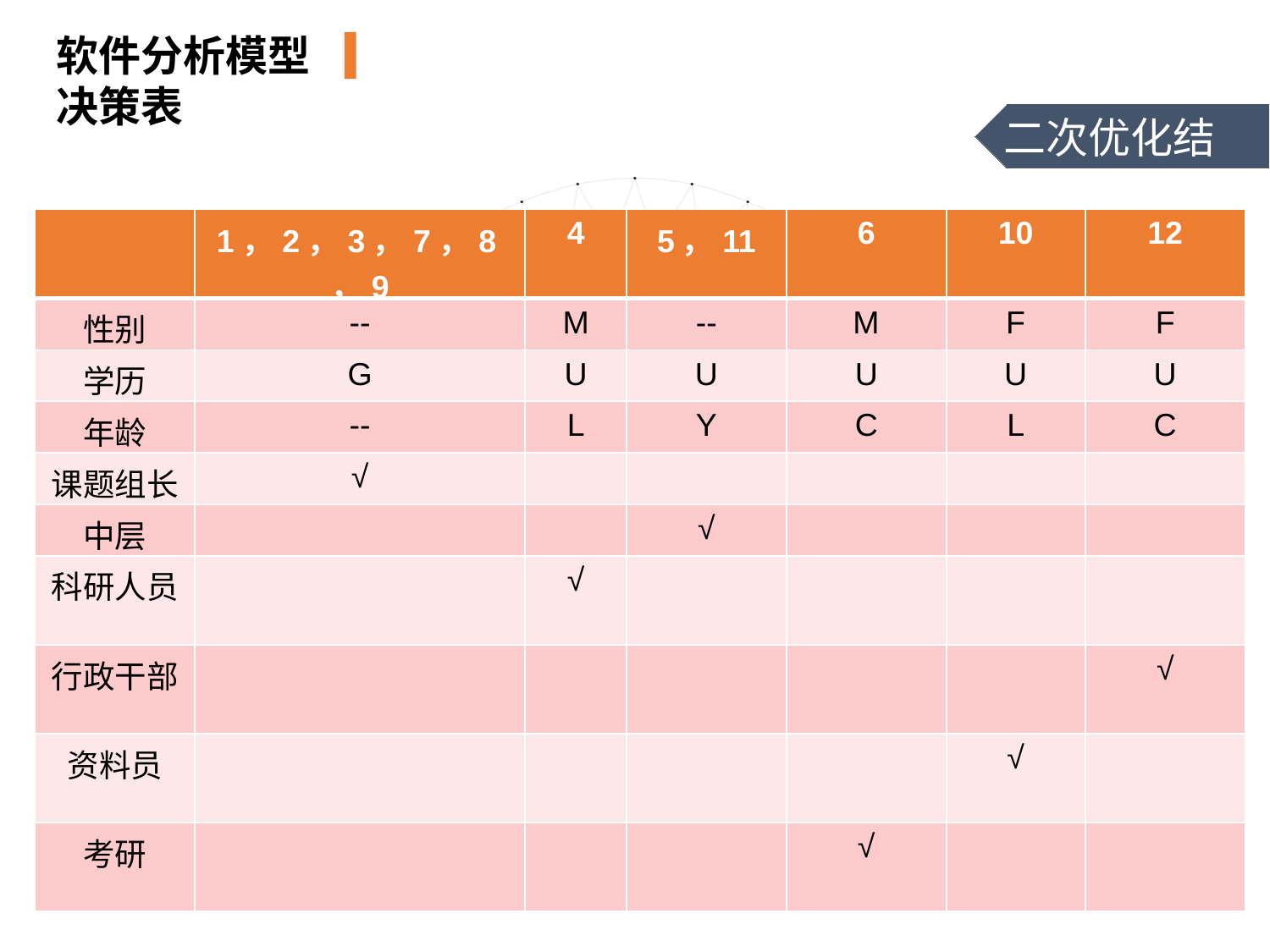

软件分析模型决策表

二次优化结果
|  | 1，2，3，7，8，9 | 4 | 5，11 | 6 | 10 | 12 |
| --- | --- | --- | --- | --- | --- | --- |
| 性别 | -- | M | -- | M | F | F |
| 学历 | G | U | U | U | U | U |
| 年龄 | -- | L | Y | C | L | C |
| 课题组长 | √ |  |  |  |  |  |
| 中层 |  |  | √ |  |  |  |
| 科研人员 |  | √ |  |  |  |  |
| 行政干部 |  |  |  |  |  | √ |
| 资料员 |  |  |  |  | √ |  |
| 考研 |  |  |  | √ |  |  |